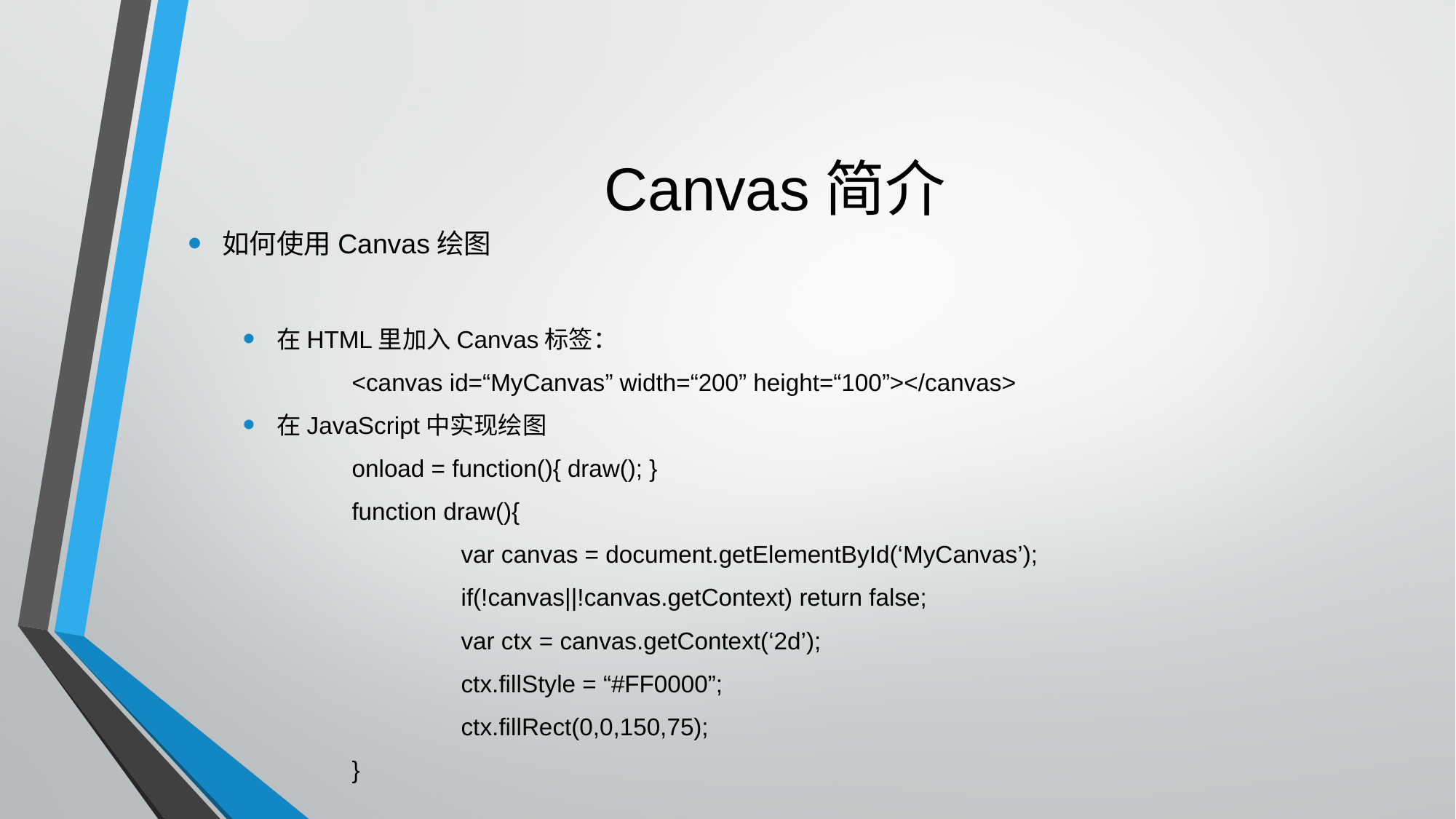

# Canvas简介
如何使用Canvas绘图

在HTML里加入Canvas标签：
	<canvas id=“MyCanvas” width=“200” height=“100”></canvas>
在JavaScript中实现绘图
	onload = function(){ draw(); }
	function draw(){
		var canvas = document.getElementById(‘MyCanvas’);
		if(!canvas||!canvas.getContext) return false;
		var ctx = canvas.getContext(‘2d’);
		ctx.fillStyle = “#FF0000”;
		ctx.fillRect(0,0,150,75);
	}